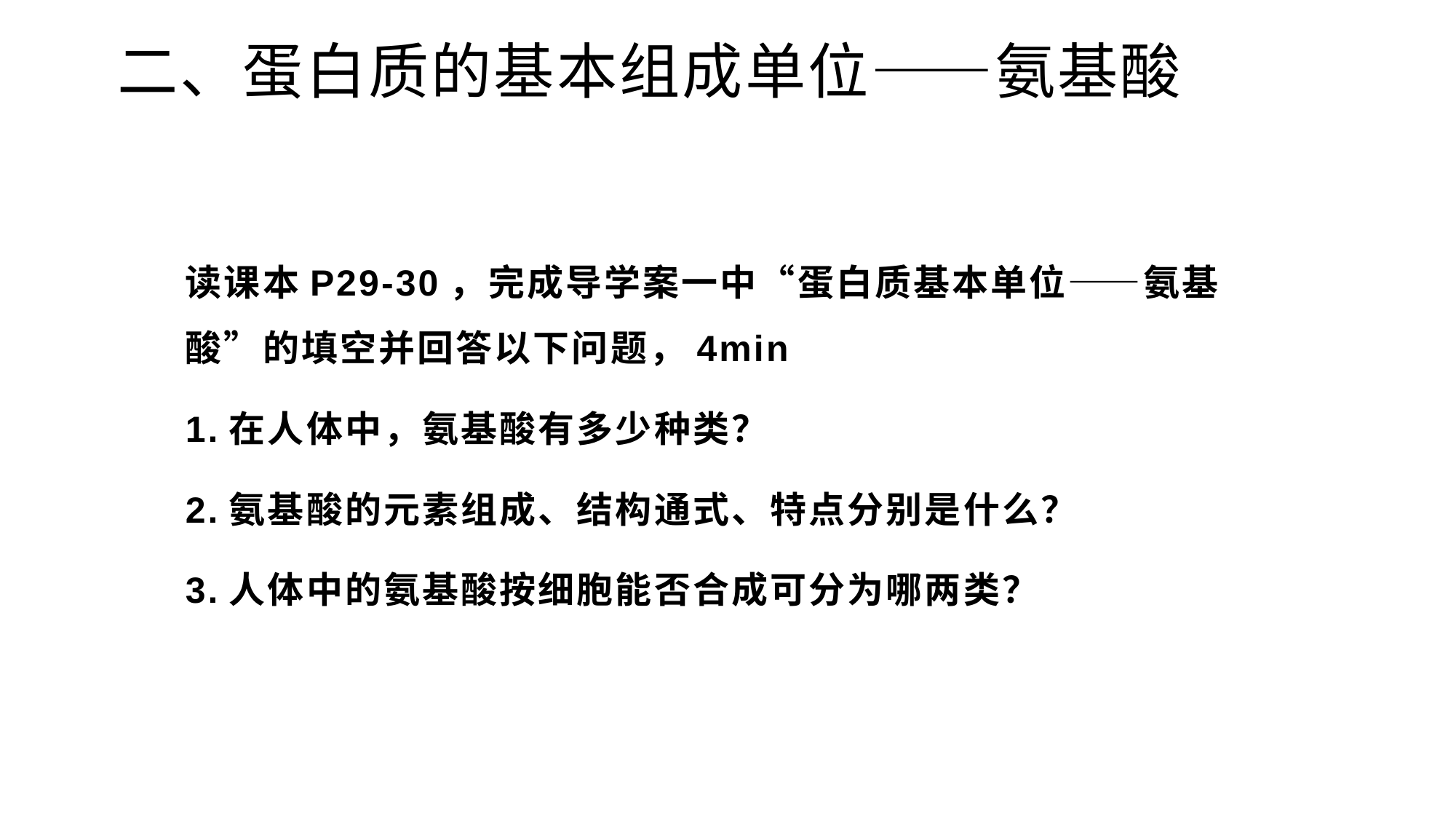

二、蛋白质的基本组成单位——氨基酸
读课本P29-30，完成导学案一中“蛋白质基本单位——氨基酸”的填空并回答以下问题，4min
1.在人体中，氨基酸有多少种类？
2.氨基酸的元素组成、结构通式、特点分别是什么？
3.人体中的氨基酸按细胞能否合成可分为哪两类？